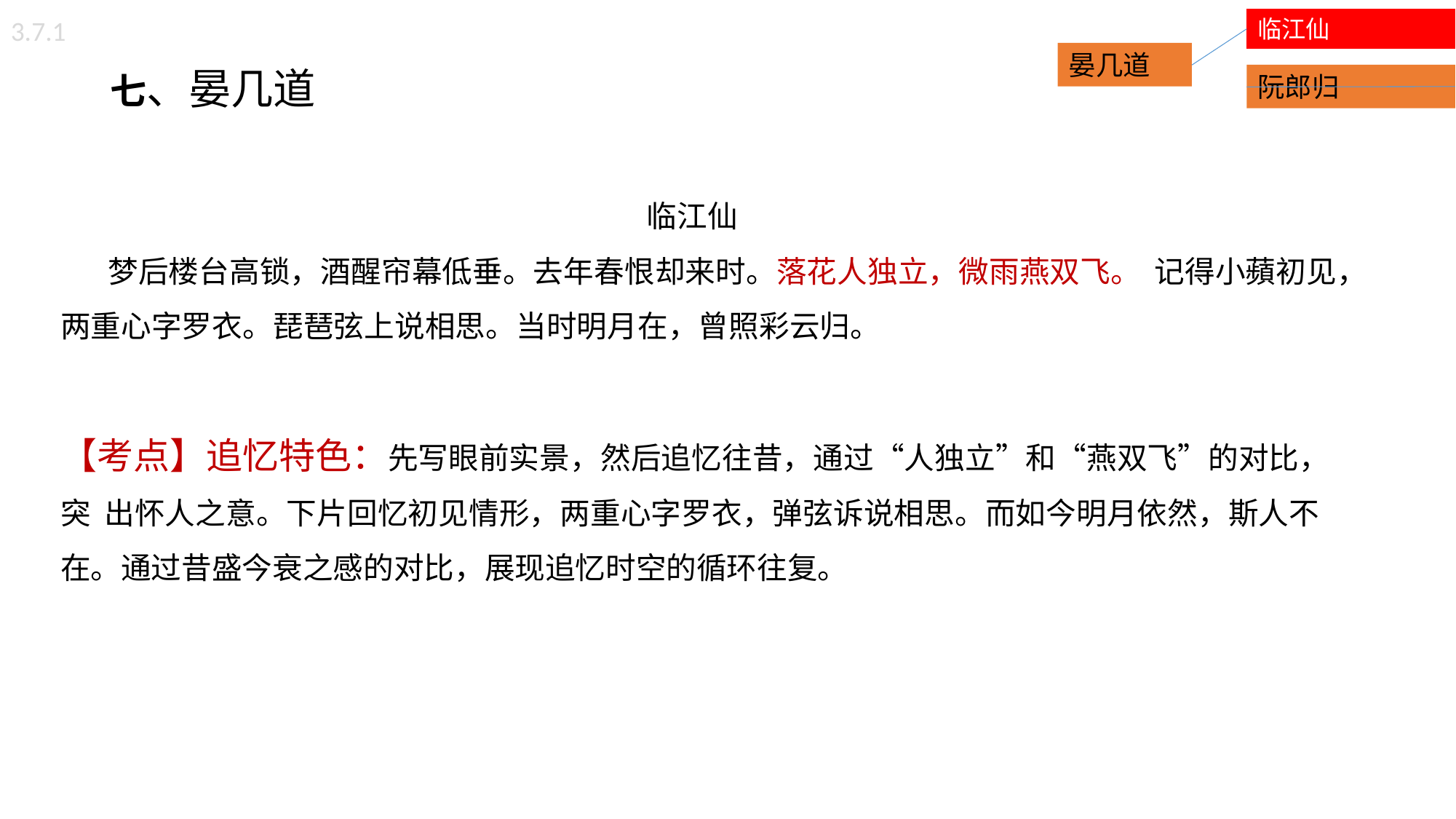

3.7.1
临江仙
     七、晏几道

临江仙
      梦后楼台高锁，酒醒帘幕低垂。去年春恨却来时。落花人独立，微雨燕双飞。  记得小蘋初见，两重心字罗衣。琵琶弦上说相思。当时明月在，曾照彩云归。

【考点】追忆特色：先写眼前实景，然后追忆往昔，通过“人独立”和“燕双飞”的对比，突  出怀人之意。下片回忆初见情形，两重心字罗衣，弹弦诉说相思。而如今明月依然，斯人不在。通过昔盛今衰之感的对比，展现追忆时空的循环往复。
晏几道
阮郎归